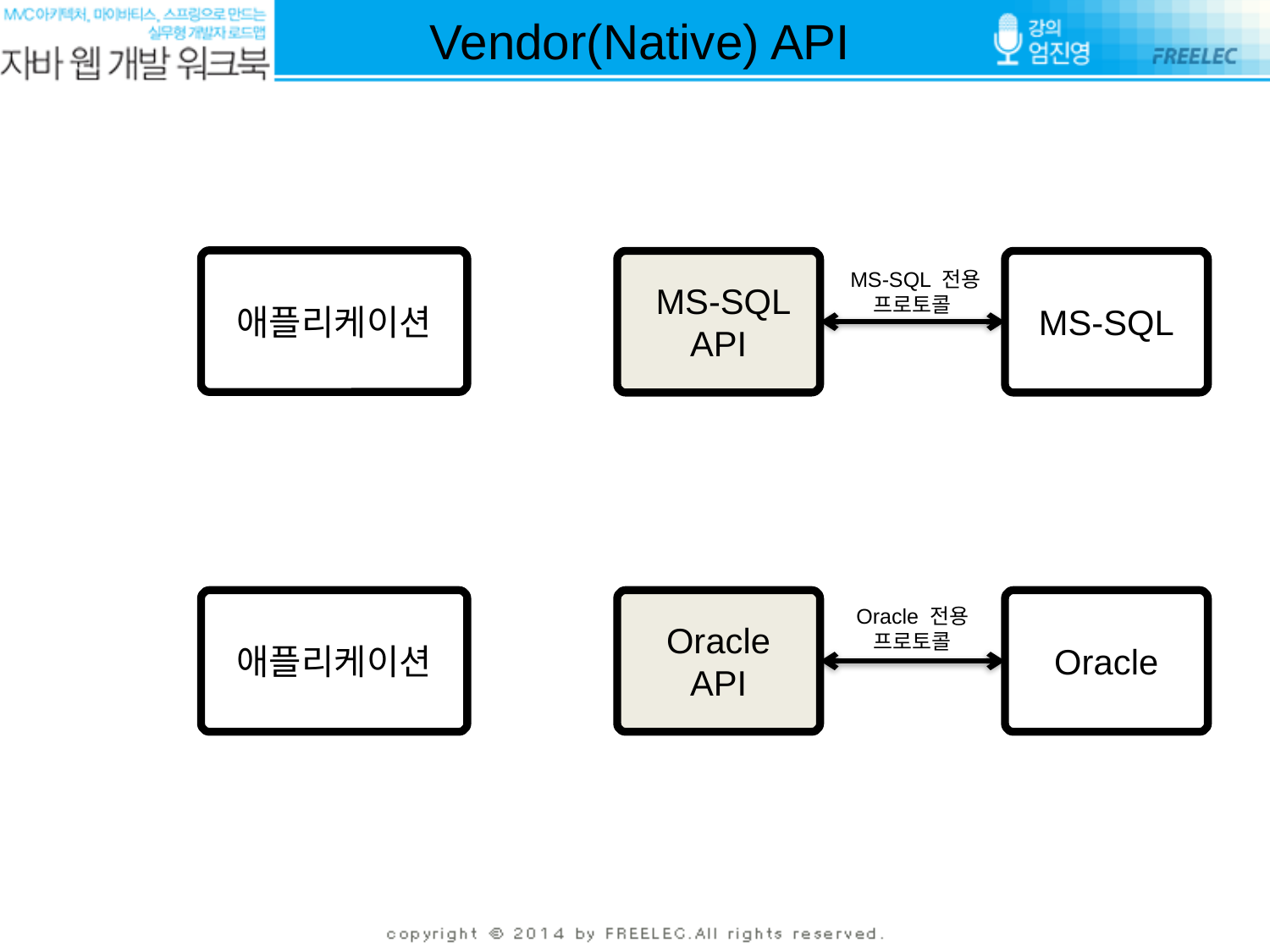

Vendor(Native) API
애플리케이션
 MS-SQL
API
MS-SQL
 MS-SQL 전용
프로토콜
애플리케이션
Oracle
API
Oracle
Oracle 전용
프로토콜